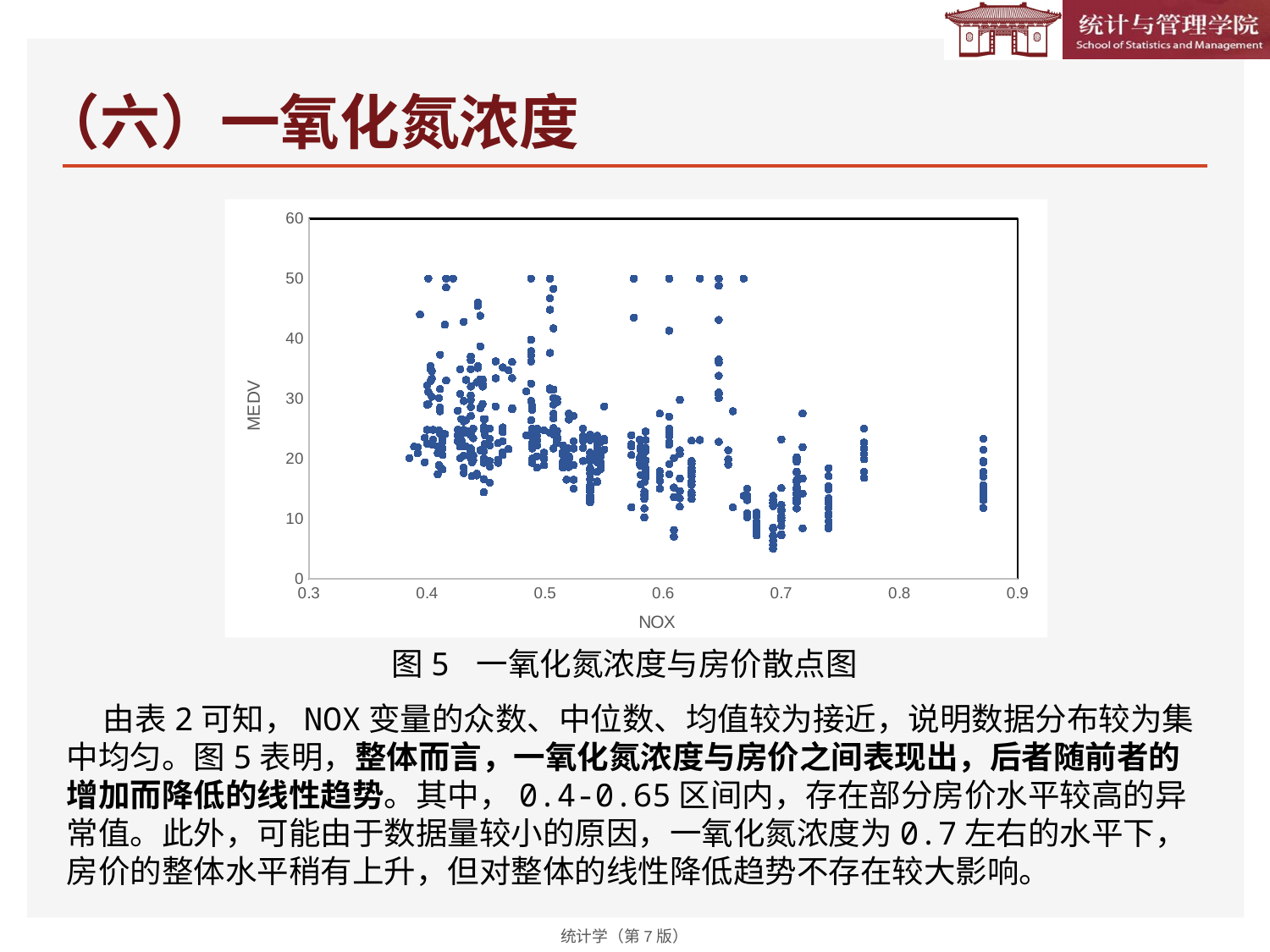

# （六）一氧化氮浓度

### Chart

| Category | MEDV |
|---|---|
图5 一氧化氮浓度与房价散点图
    由表2可知，NOX变量的众数、中位数、均值较为接近，说明数据分布较为集中均匀。图5表明，整体而言，一氧化氮浓度与房价之间表现出，后者随前者的增加而降低的线性趋势。其中，0.4-0.65区间内，存在部分房价水平较高的异常值。此外，可能由于数据量较小的原因，一氧化氮浓度为0.7左右的水平下，房价的整体水平稍有上升，但对整体的线性降低趋势不存在较大影响。
统计学（第7版）